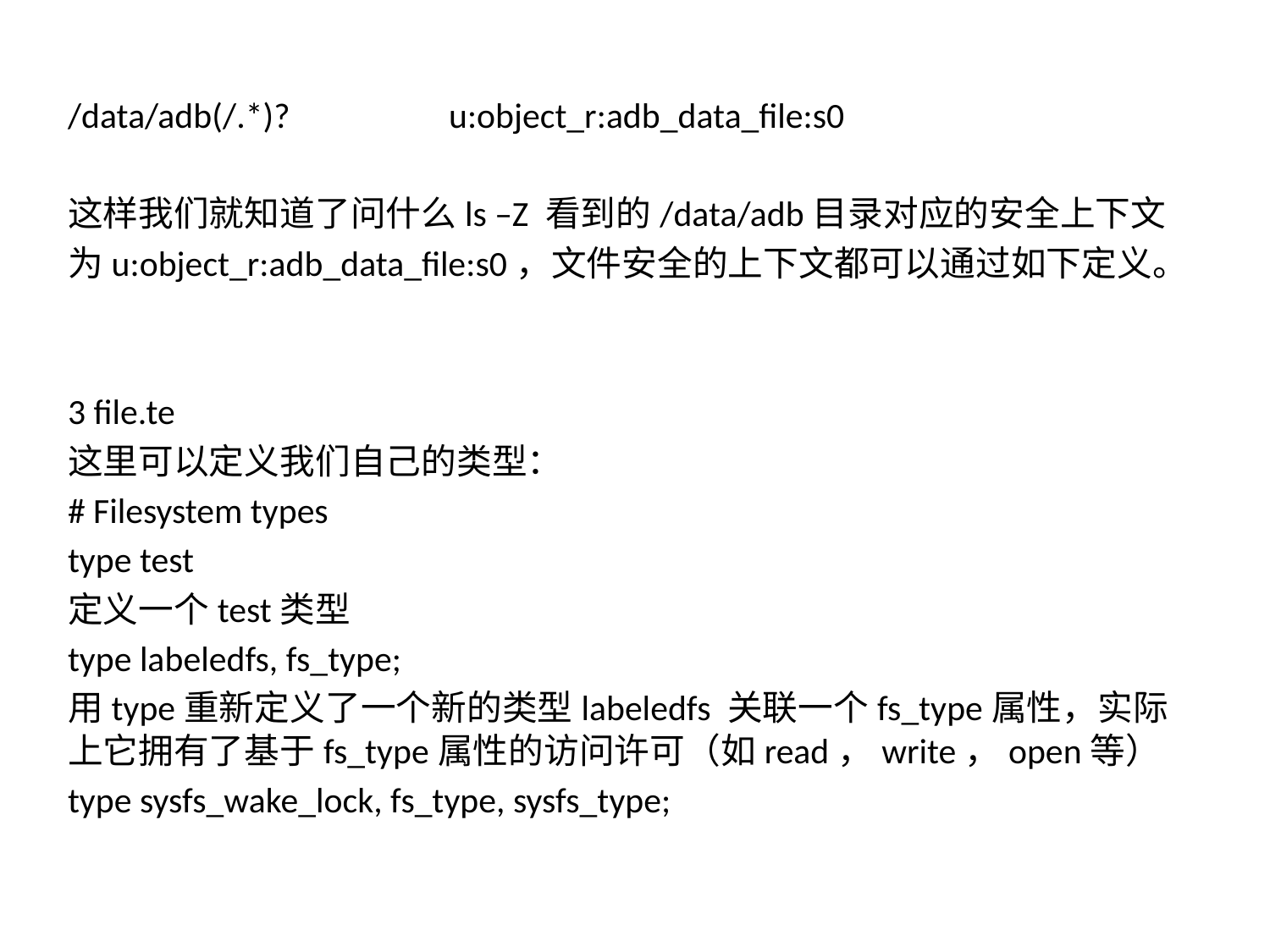

/data/adb(/.*)?		u:object_r:adb_data_file:s0

这样我们就知道了问什么ls –Z 看到的/data/adb目录对应的安全上下文
为u:object_r:adb_data_file:s0，文件安全的上下文都可以通过如下定义。

3 file.te
这里可以定义我们自己的类型：
# Filesystem types
type test
定义一个test类型
type labeledfs, fs_type;
用type重新定义了一个新的类型labeledfs 关联一个fs_type属性，实际上它拥有了基于fs_type属性的访问许可（如read，write，open等）
type sysfs_wake_lock, fs_type, sysfs_type;